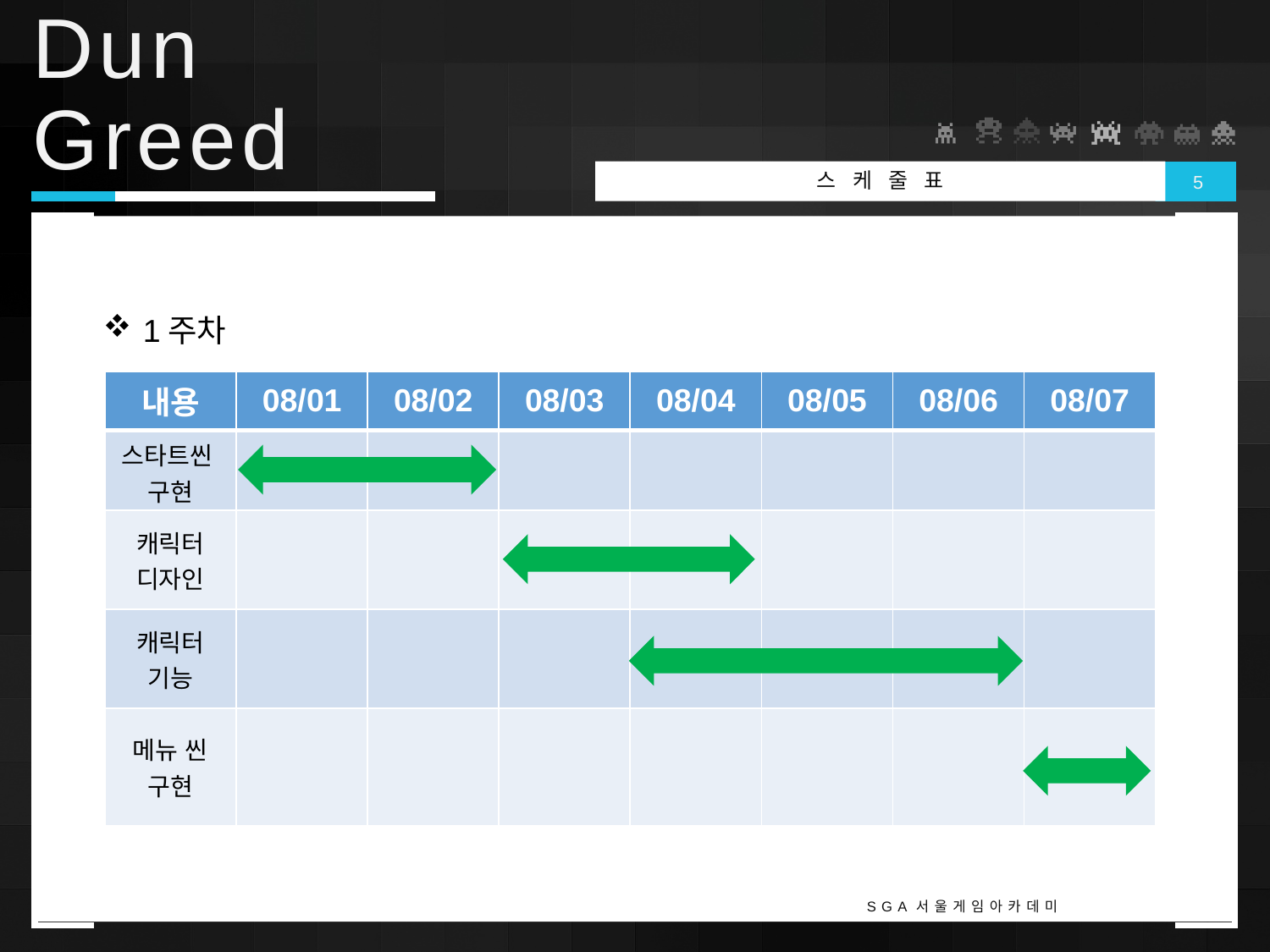

# Dun Greed
스 케 줄 표
5

1주차
| 내용 | 08/01 | 08/02 | 08/03 | 08/04 | 08/05 | 08/06 | 08/07 |
| --- | --- | --- | --- | --- | --- | --- | --- |
| 스타트씬 구현 |  |  |  |  |  |  |  |
| 캐릭터 디자인 |  |  |  |  |  |  |  |
| 캐릭터 기능 |  |  |  |  |  |  |  |
| 메뉴 씬 구현 |  |  |  |  |  |  |  |

SGA서울게임아카데미